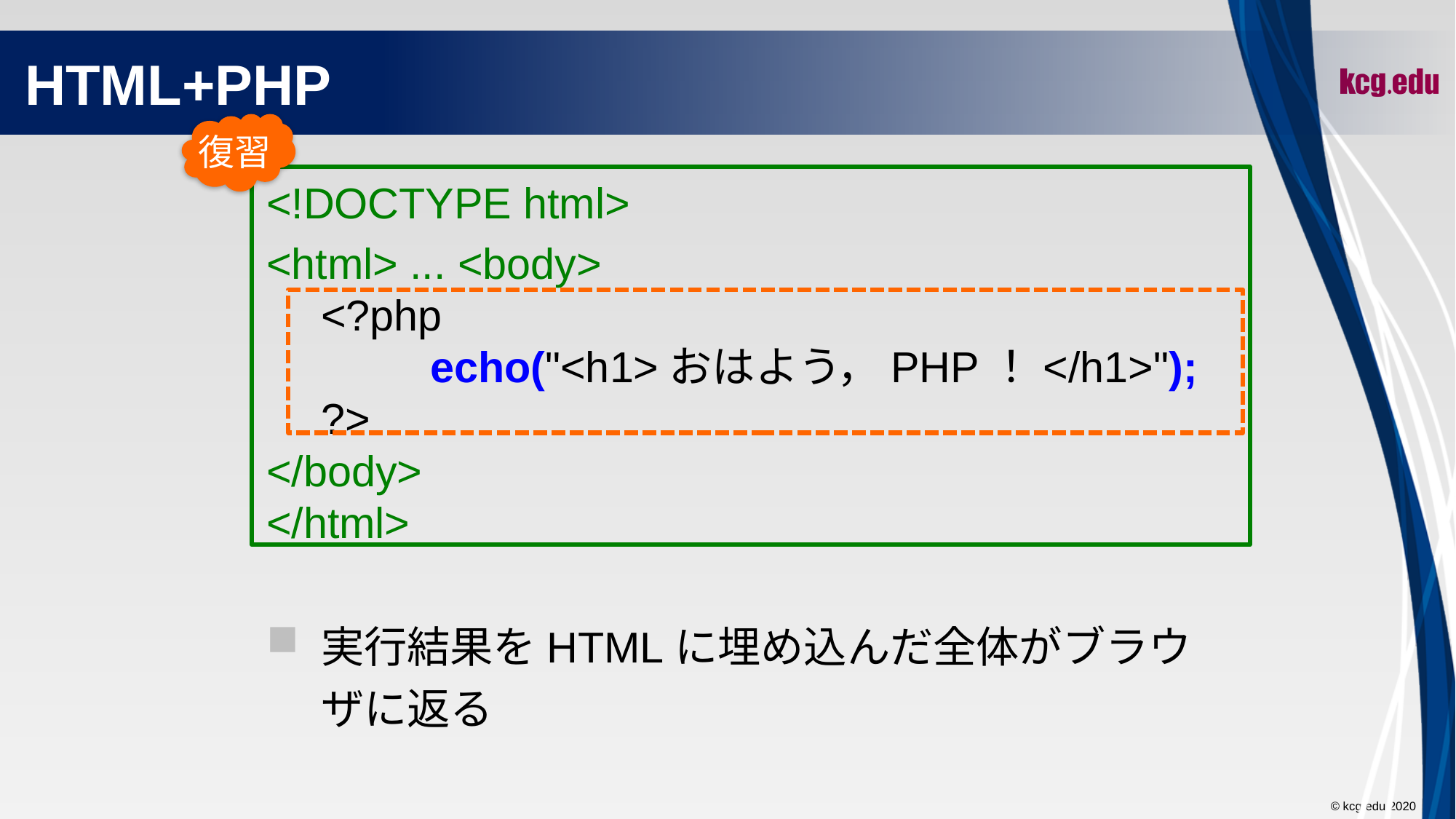

# HTML+PHP
復習

<!DOCTYPE html>
<html> ... <body>
	<?php
		echo("<h1>おはよう，PHP！</h1>");
	?>
</body>
</html>

実行結果をHTMLに埋め込んだ全体がブラウザに返る